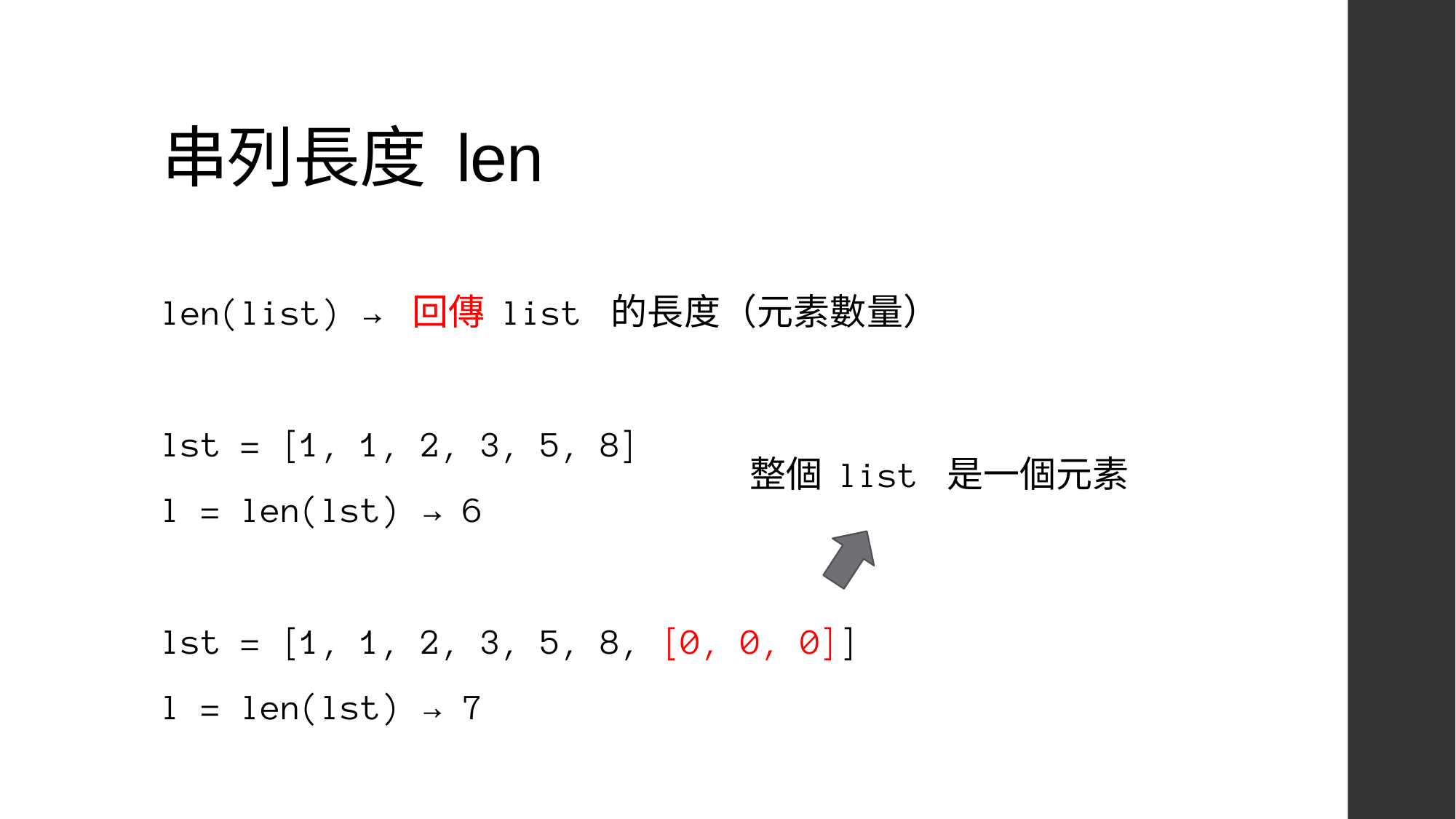

# 串列長度 len

len(list) → 回傳 list 的長度（元素數量）

lst = [1, 1, 2, 3, 5, 8]
l = len(lst) → 6

lst = [1, 1, 2, 3, 5, 8, [0, 0, 0]]
l = len(lst) → 7
整個 list 是一個元素